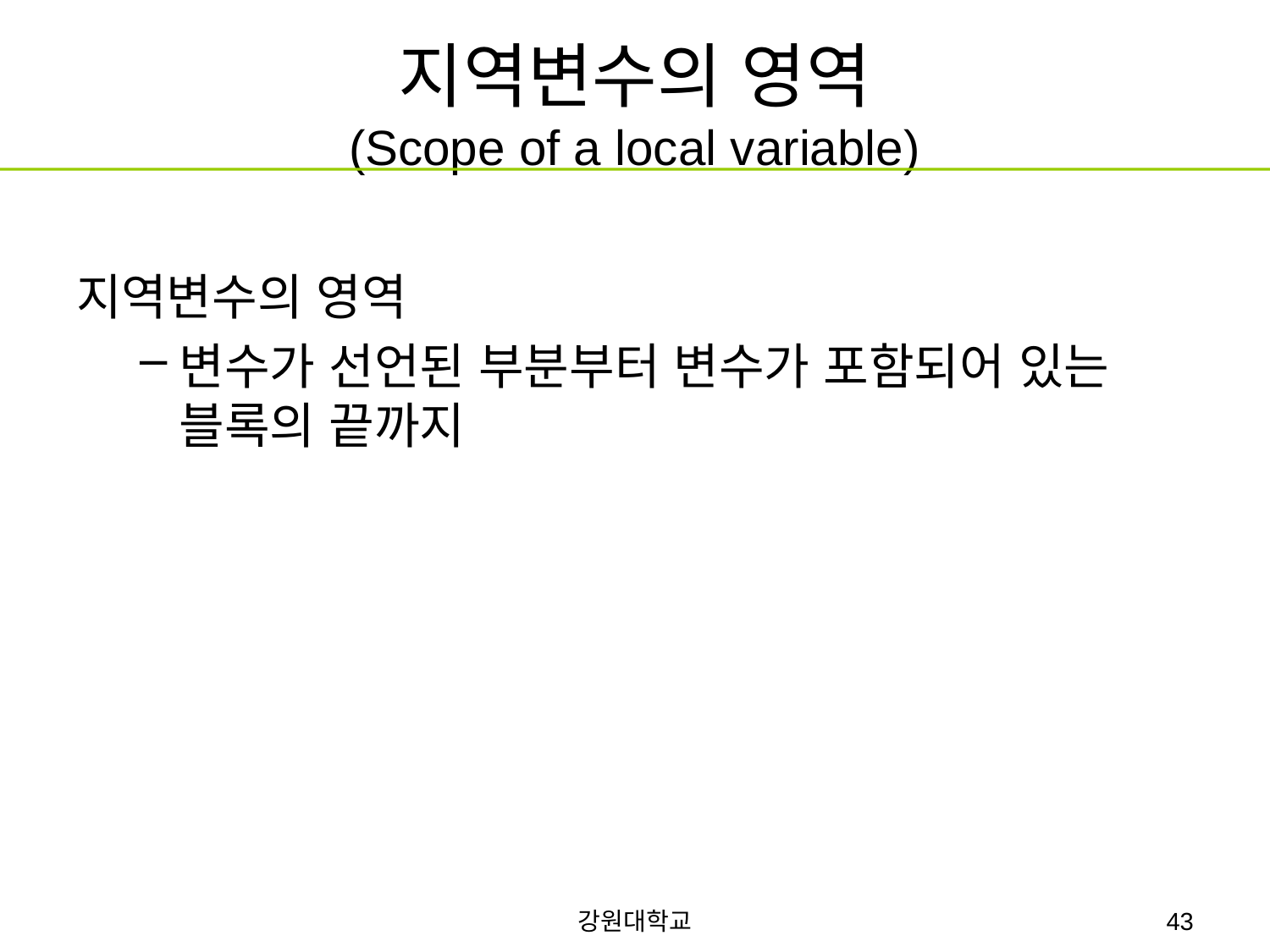

# 지역변수의 영역 (Scope of a local variable)

지역변수의 영역
변수가 선언된 부분부터 변수가 포함되어 있는 블록의 끝까지

강원대학교
43